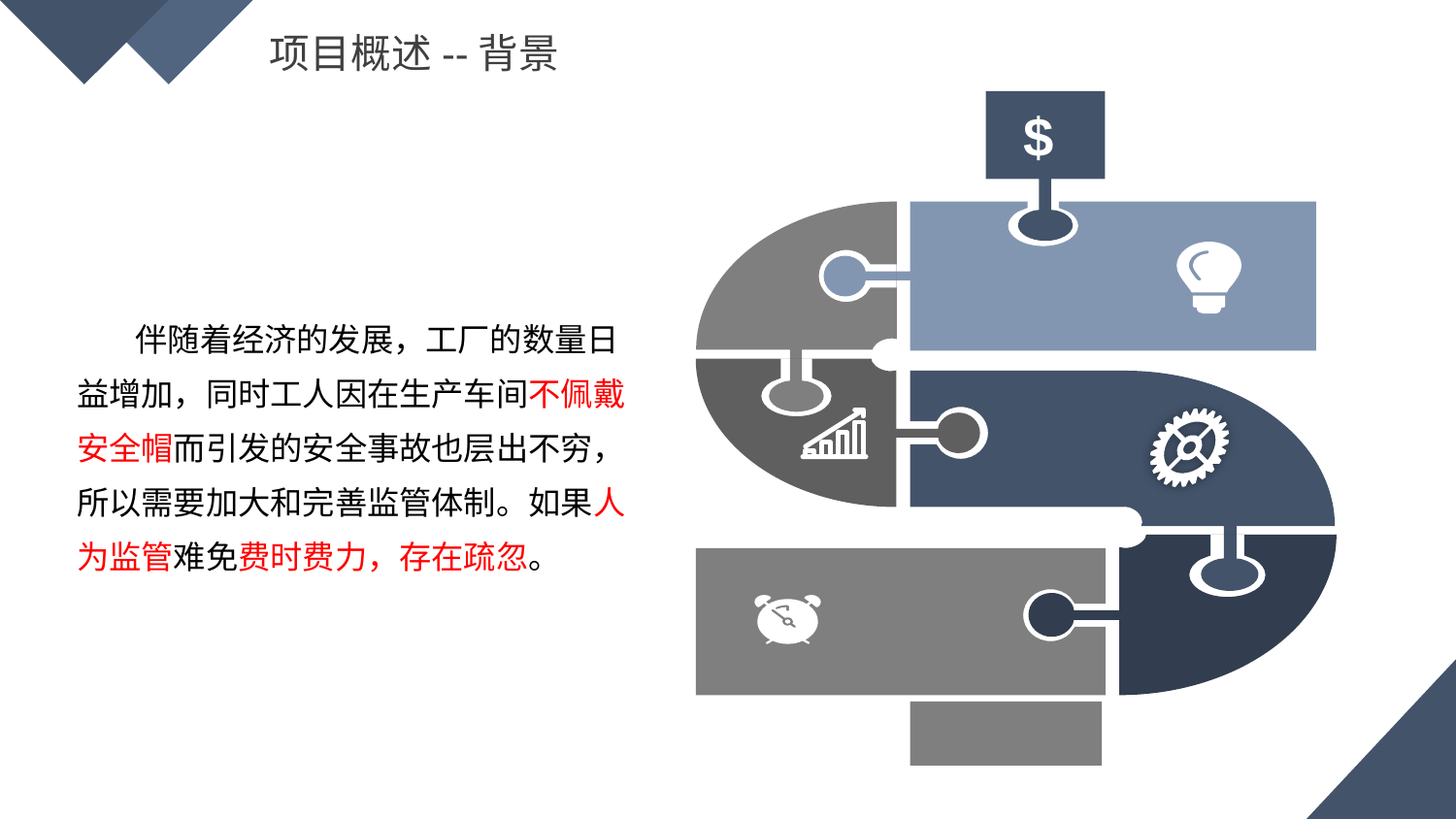

项目概述--背景

$

       伴随着经济的发展，工厂的数量日益增加，同时工人因在生产车间不佩戴安全帽而引发的安全事故也层出不穷，所以需要加大和完善监管体制。如果人为监管难免费时费力，存在疏忽。